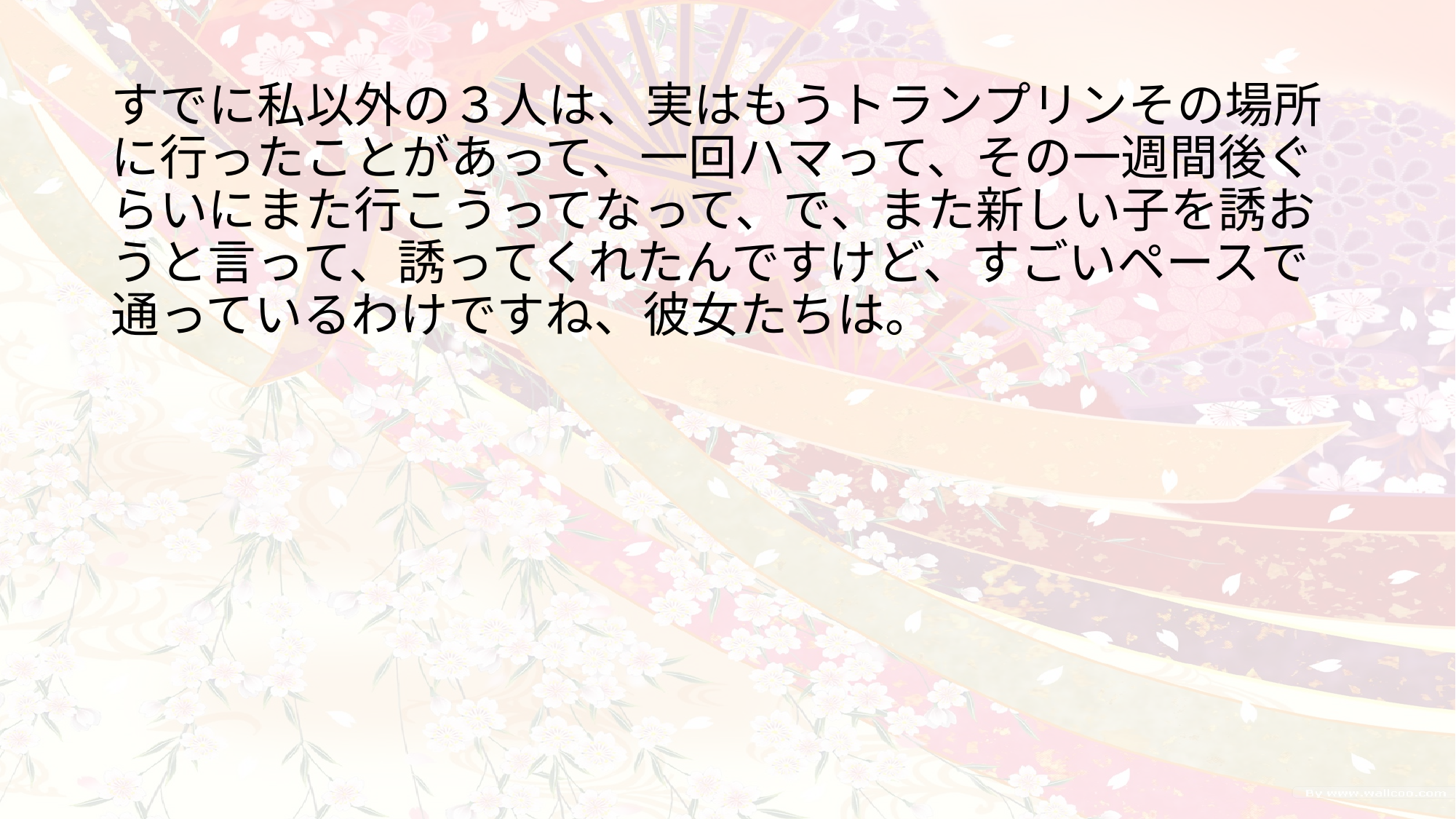

すでに私以外の３人は、実はもうトランプリンその場所に行ったことがあって、一回ハマって、その一週間後ぐらいにまた行こうってなって、で、また新しい子を誘おうと言って、誘ってくれたんですけど、すごいペースで通っているわけですね、彼女たちは。